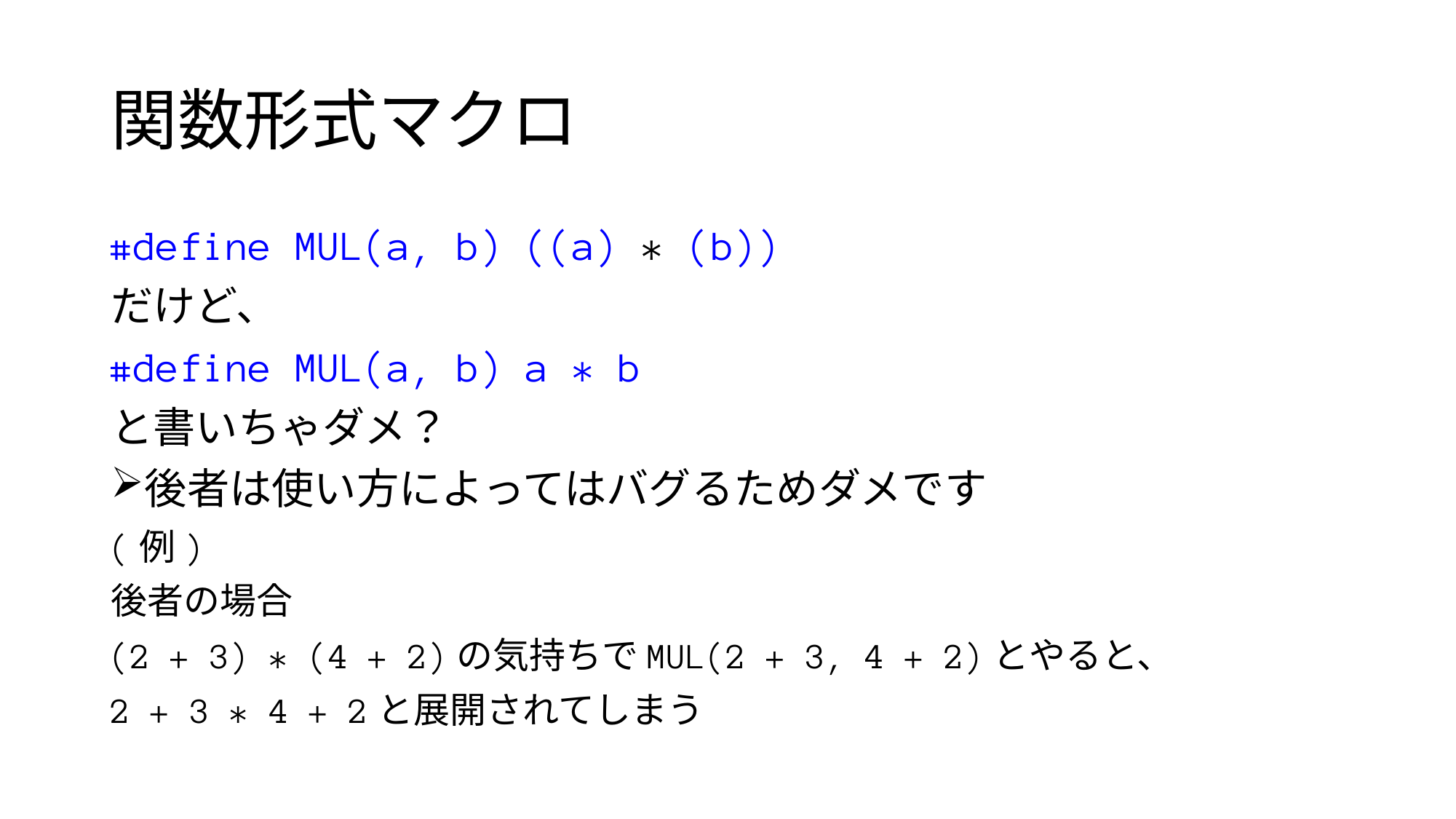

# 関数形式マクロ
#define MUL(a, b) ((a) * (b))
だけど、
#define MUL(a, b) a * b
と書いちゃダメ？
後者は使い方によってはバグるためダメです
(例)
後者の場合
(2 + 3) * (4 + 2)の気持ちでMUL(2 + 3, 4 + 2)とやると、
2 + 3 * 4 + 2と展開されてしまう